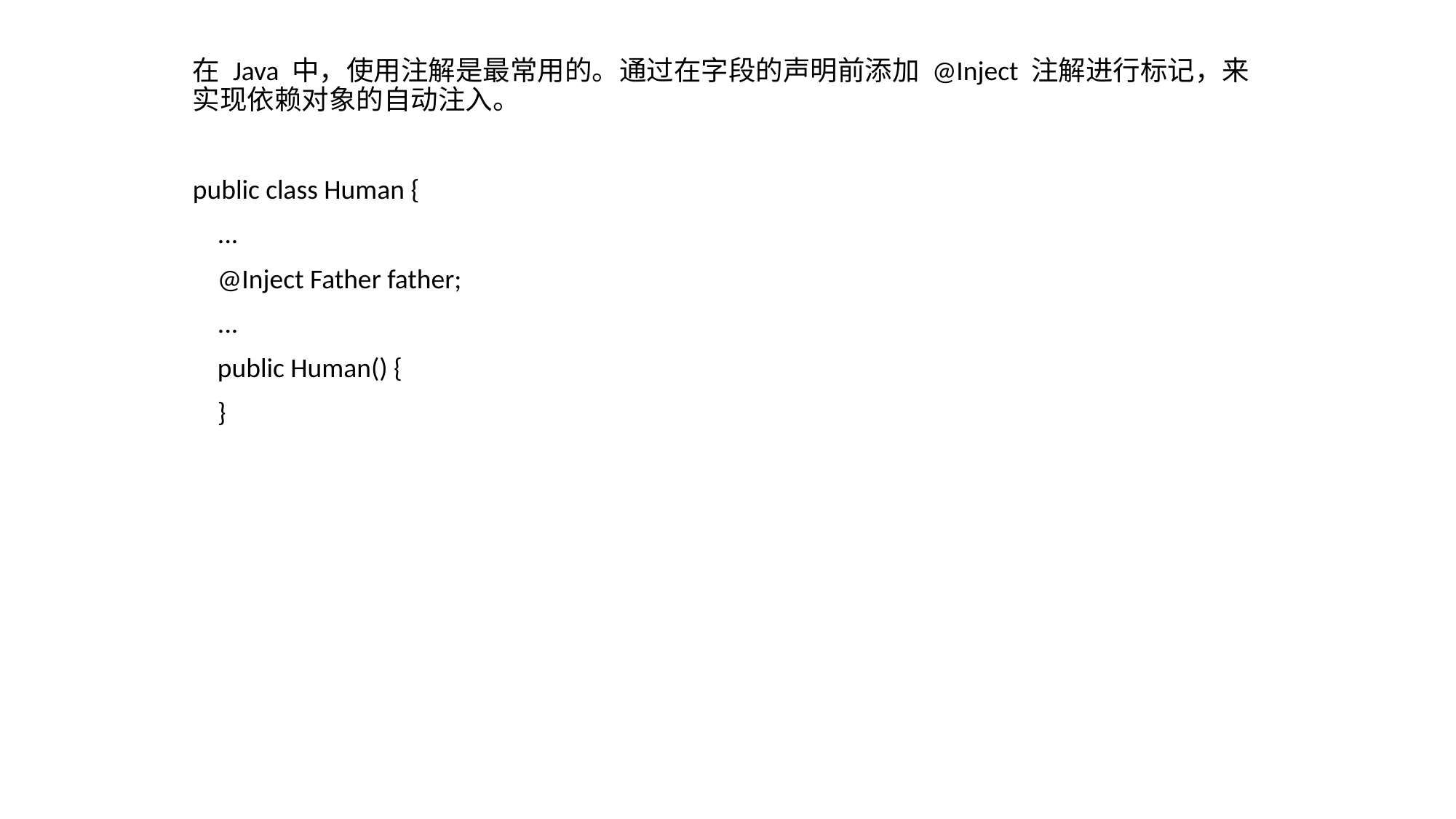

在 Java 中，使用注解是最常用的。通过在字段的声明前添加 @Inject 注解进行标记，来实现依赖对象的自动注入。

public class Human {
    ...
    @Inject Father father;
    ...
    public Human() {
    }